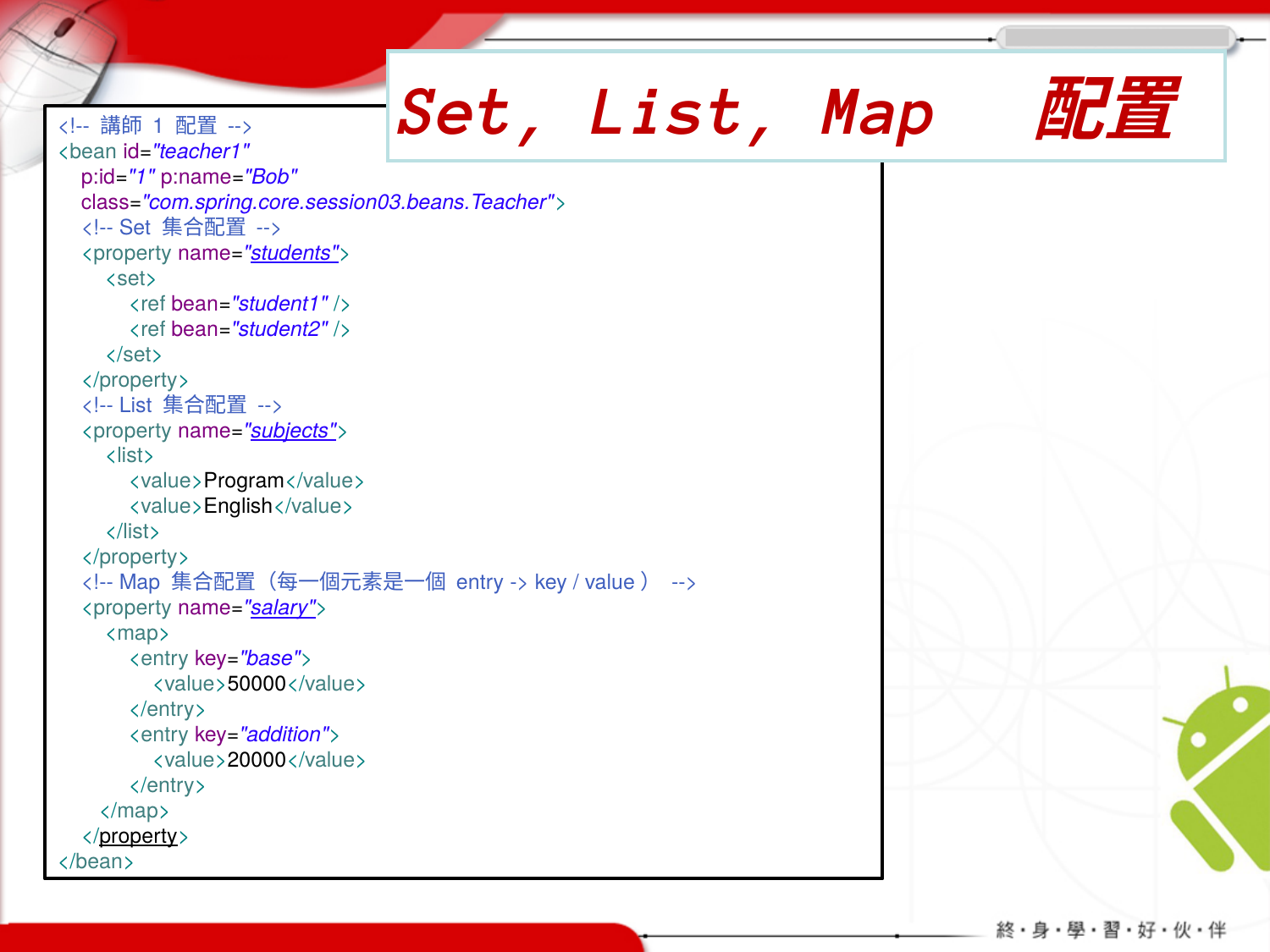

# Set, List, Map  配置
<!-- 講師 1 配置 -->
<bean id="teacher1"
    p:id="1" p:name="Bob"
    class="com.spring.core.session03.beans.Teacher">
    <!-- Set 集合配置 -->
    <property name="students">
        <set>
            <ref bean="student1" />
            <ref bean="student2" />
        </set>
    </property>
    <!-- List 集合配置 -->
    <property name="subjects">
        <list>
            <value>Program</value>
            <value>English</value>
        </list>
    </property>
    <!-- Map 集合配置（每一個元素是一個 entry -> key / value） -->
    <property name="salary">
        <map>
            <entry key="base">
                <value>50000</value>
            </entry>
            <entry key="addition">
                <value>20000</value>
            </entry>
       </map>
    </property>
</bean>